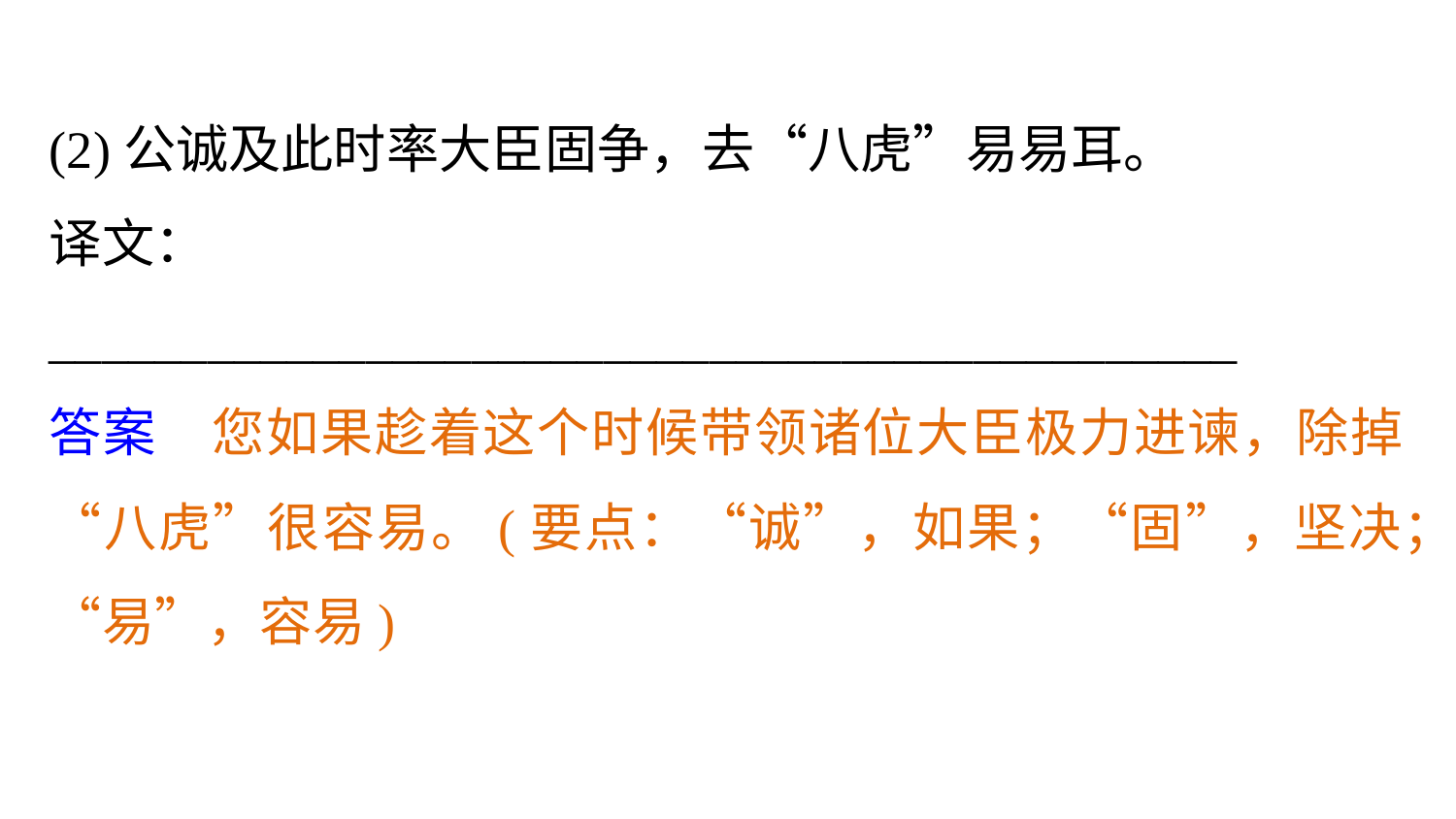

(2)公诚及此时率大臣固争，去“八虎”易易耳。
译文：_____________________________________________
答案　您如果趁着这个时候带领诸位大臣极力进谏，除掉“八虎”很容易。(要点：“诚”，如果；“固”，坚决；“易”，容易)